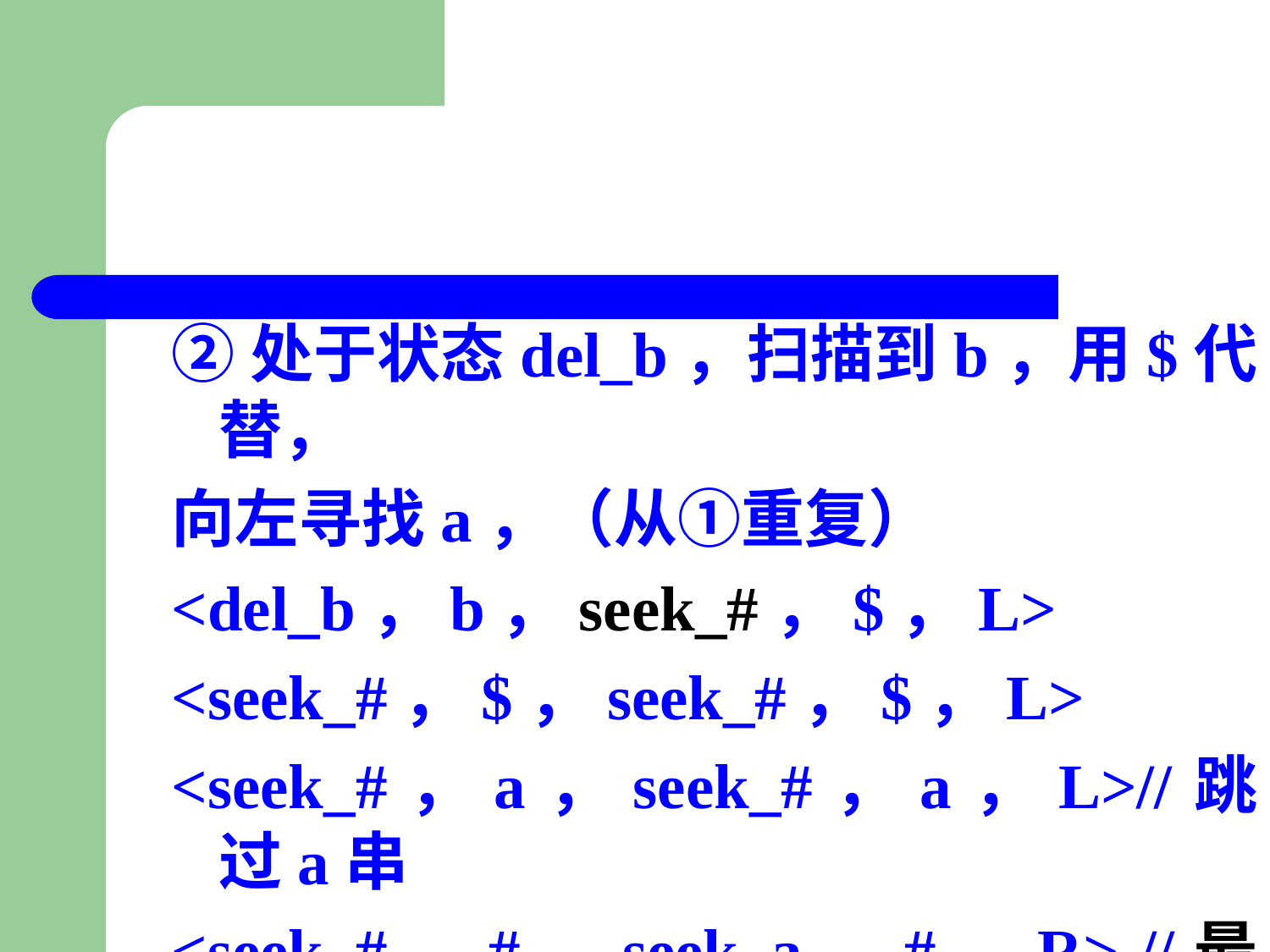

#
②处于状态del_b，扫描到b，用$代替，
向左寻找a，（从①重复）
<del_b，b，seek_#，$，L>
<seek_#，$，seek_#，$，L>
<seek_#，a，seek_#，a，L>//跳过a串
<seek_#，#，seek_a，#，R> //最右#
<seek_a，a，del_b，#，R> //最左a